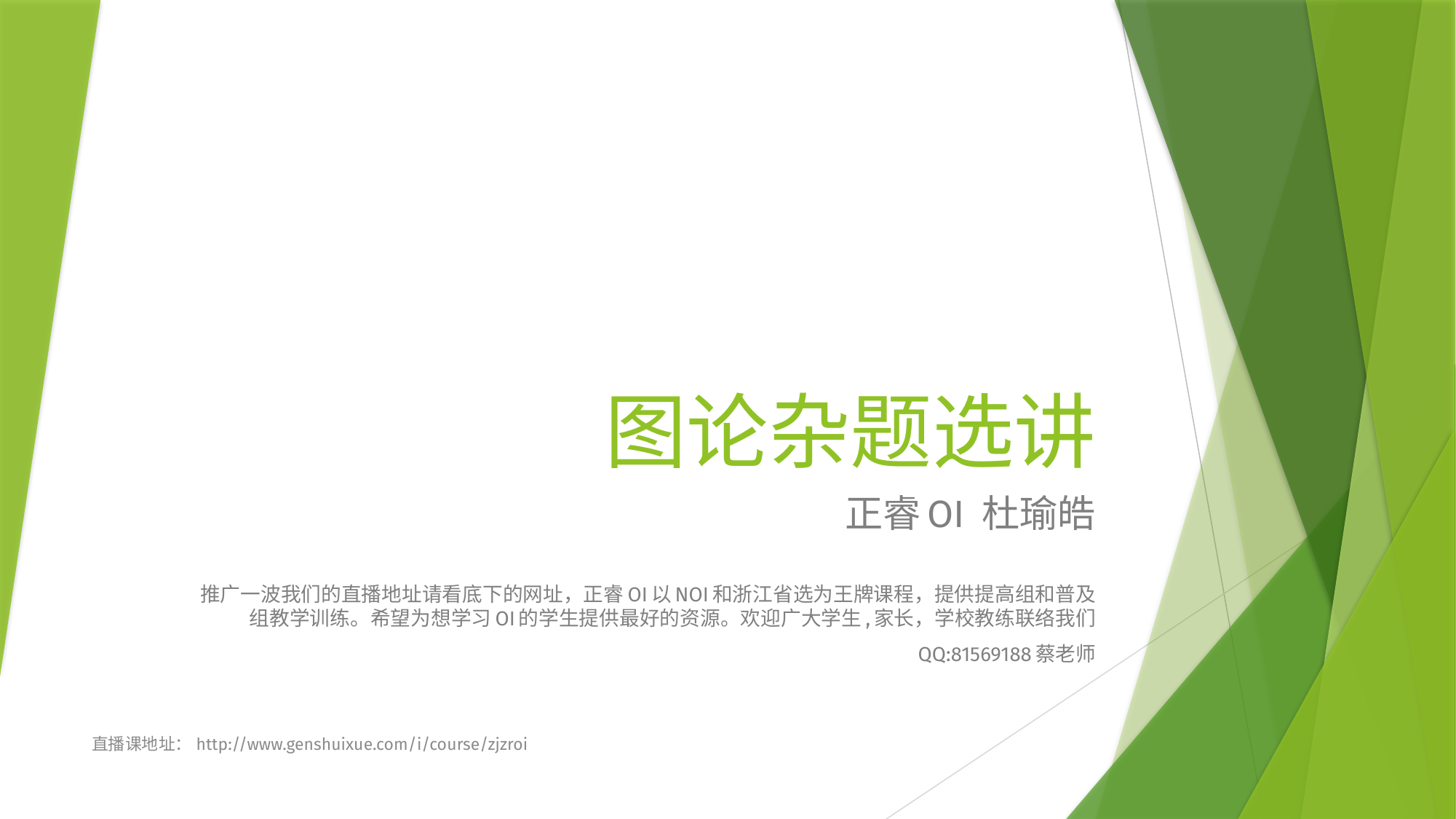

# 图论杂题选讲
正睿OI 杜瑜皓

推广一波我们的直播地址请看底下的网址，正睿OI以NOI和浙江省选为王牌课程，提供提高组和普及组教学训练。希望为想学习OI的学生提供最好的资源。欢迎广大学生,家长，学校教练联络我们
QQ:81569188蔡老师
直播课地址：http://www.genshuixue.com/i/course/zjzroi